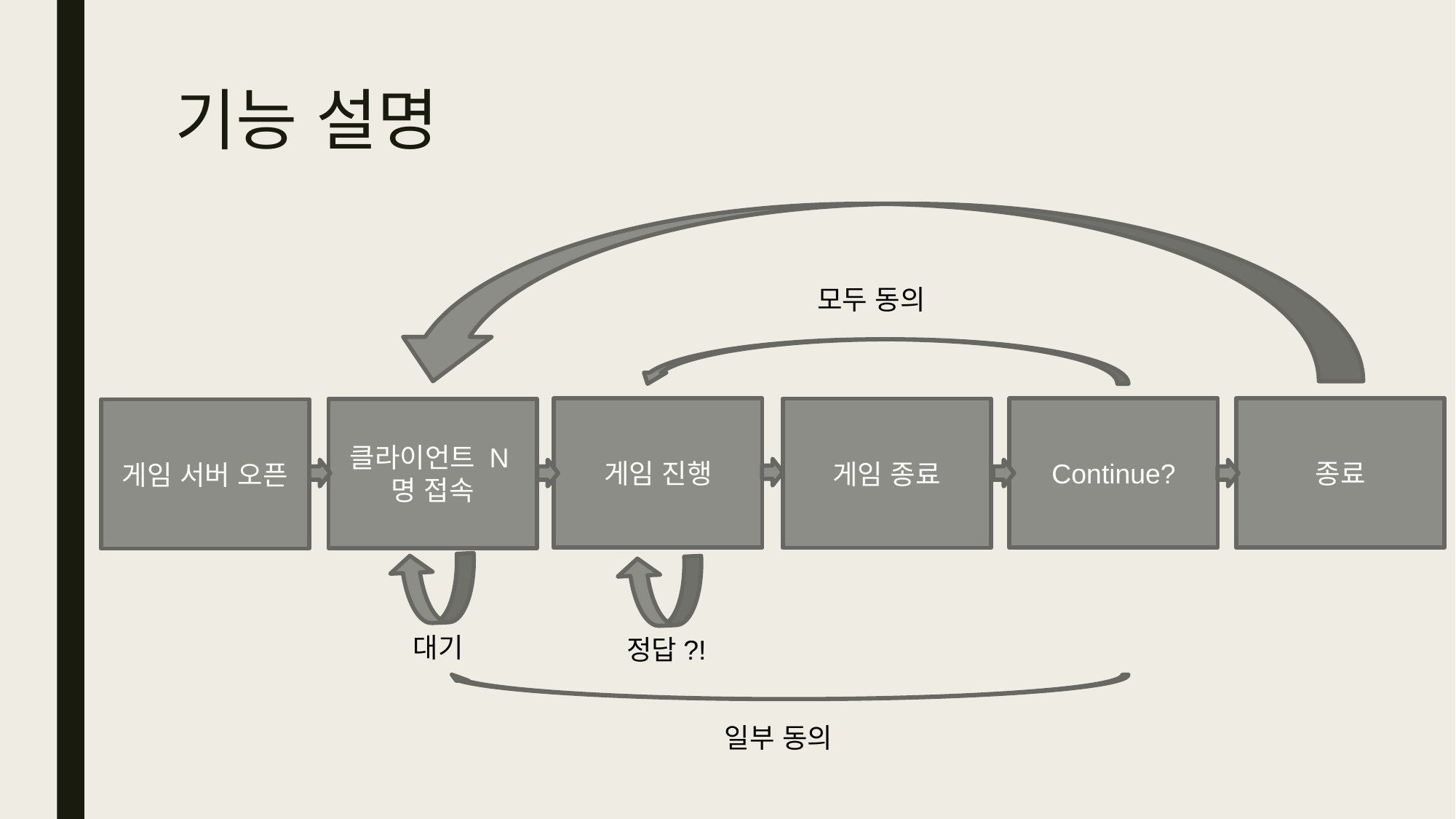

# 기능 설명

모두 동의

게임 진행
Continue?
종료
게임 종료
클라이언트 N명 접속
게임 서버 오픈

대기
정답?!

일부 동의